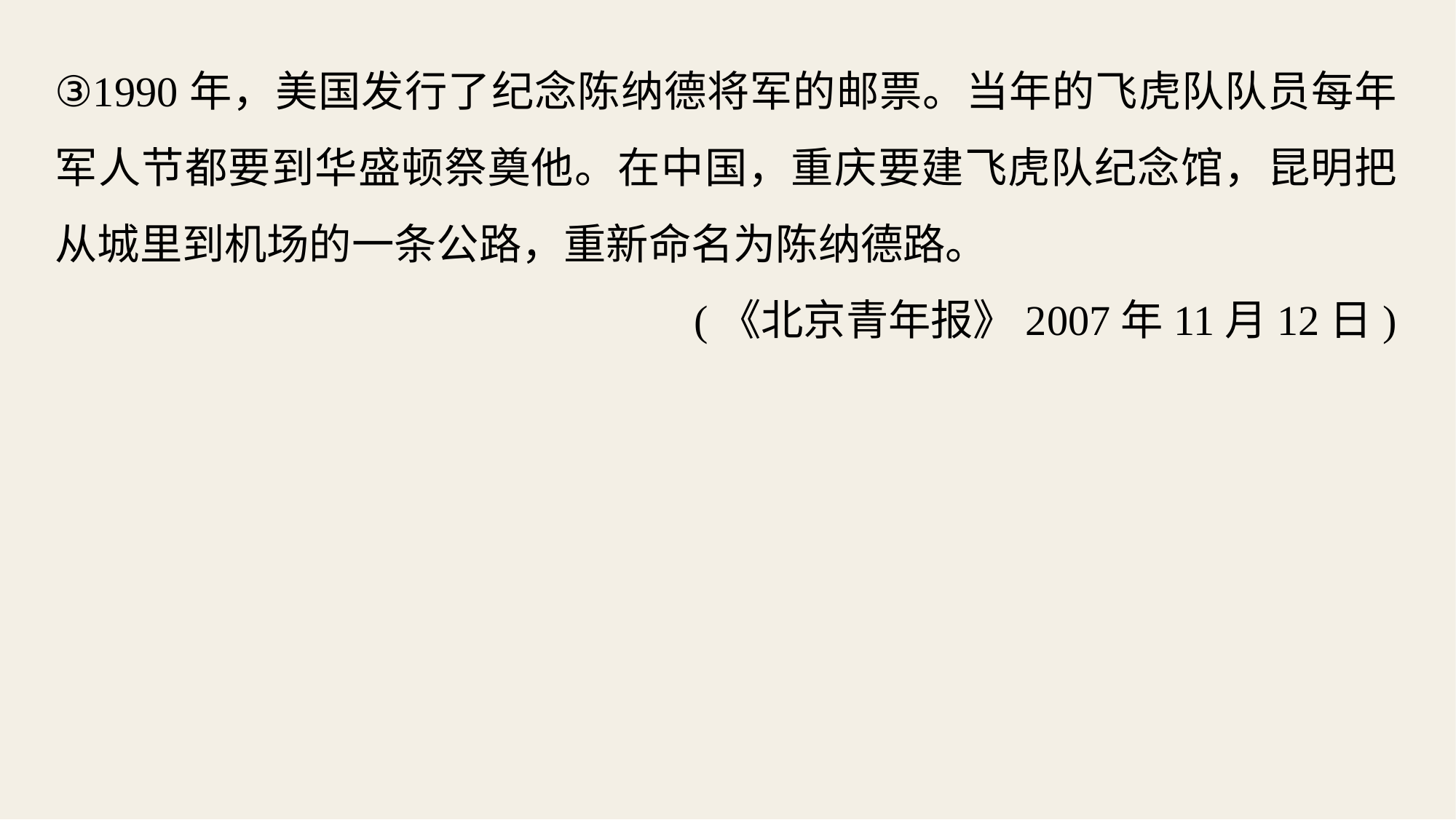

③1990年，美国发行了纪念陈纳德将军的邮票。当年的飞虎队队员每年军人节都要到华盛顿祭奠他。在中国，重庆要建飞虎队纪念馆，昆明把从城里到机场的一条公路，重新命名为陈纳德路。
(《北京青年报》2007年11月12日)